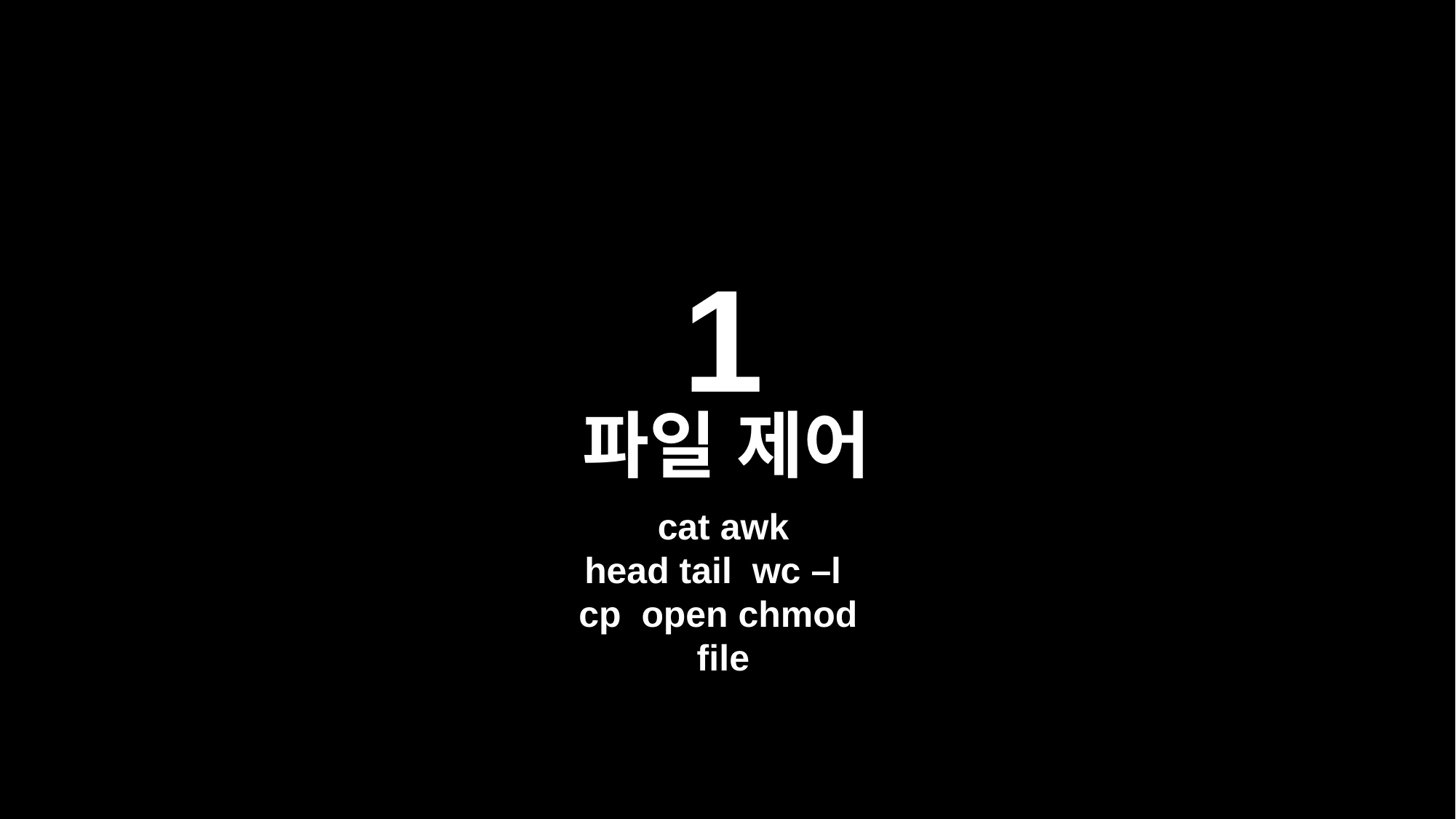

1
파일 제어
cat awk
head tail  wc –l
cp  open chmod
file